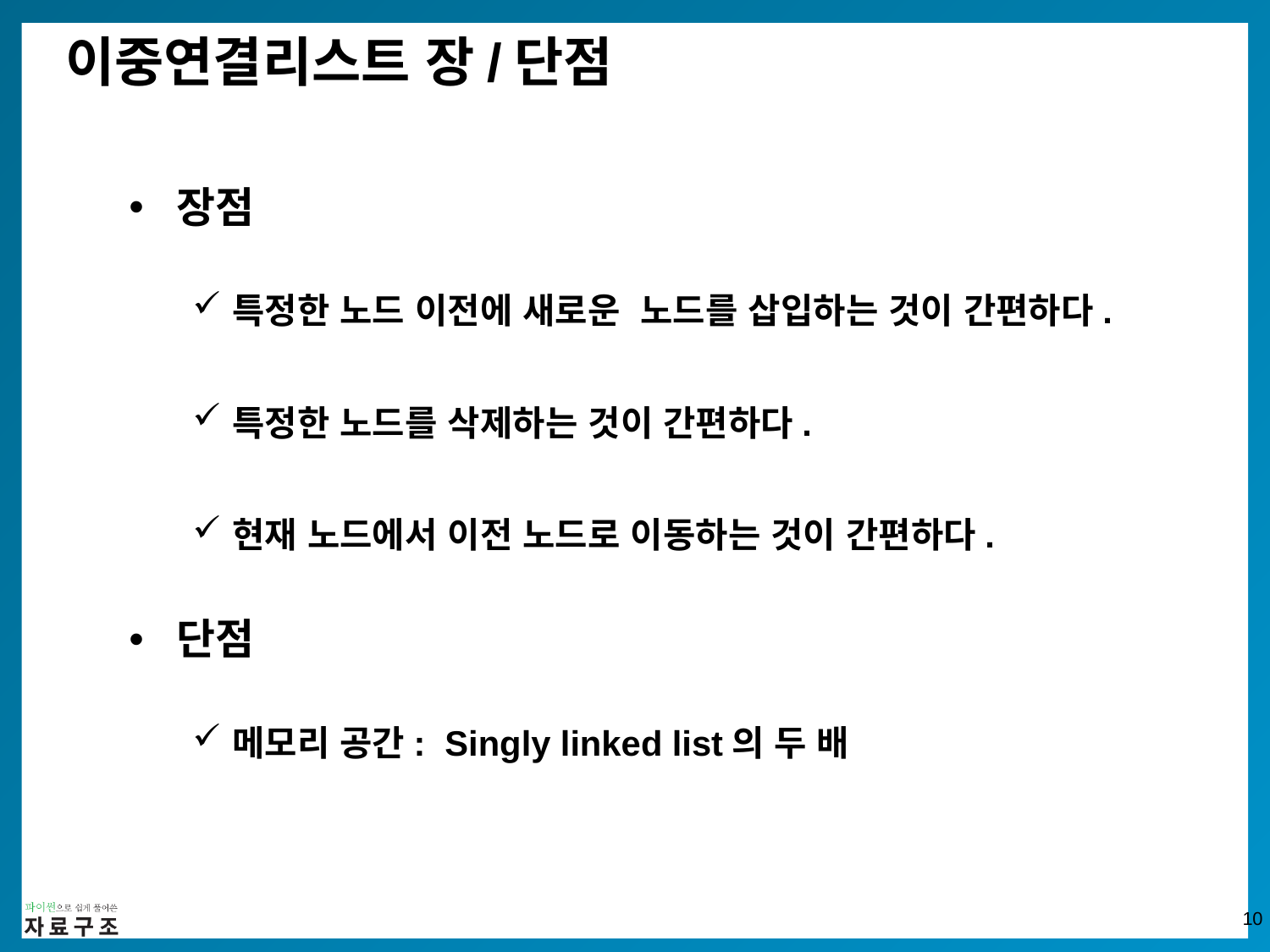

# 이중연결리스트 장/단점

장점

특정한 노드 이전에 새로운  노드를 삽입하는 것이 간편하다.

특정한 노드를 삭제하는 것이 간편하다.

현재 노드에서 이전 노드로 이동하는 것이 간편하다.

단점

메모리 공간:  Singly linked list의 두 배